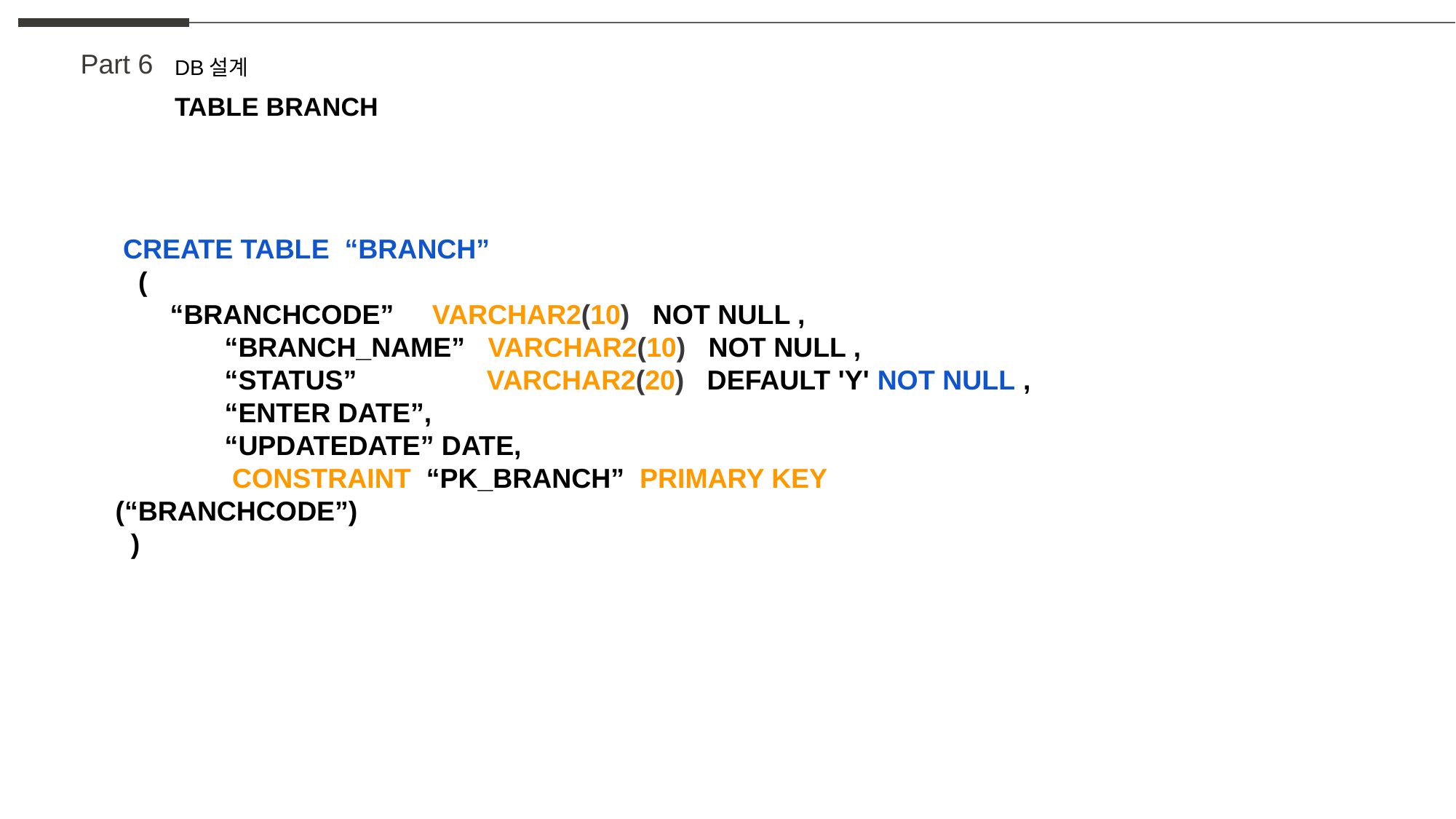

Part 6
DB설계
TABLE BRANCH
 CREATE TABLE  “BRANCH”
   (
“BRANCHCODE”     VARCHAR2(10)   NOT NULL ,
	“BRANCH_NAME”   VARCHAR2(10)   NOT NULL ,
	“STATUS”                 VARCHAR2(20)   DEFAULT 'Y' NOT NULL ,
	“ENTER DATE”,
	“UPDATEDATE” DATE,
	 CONSTRAINT  “PK_BRANCH”  PRIMARY KEY  (“BRANCHCODE”)
  )